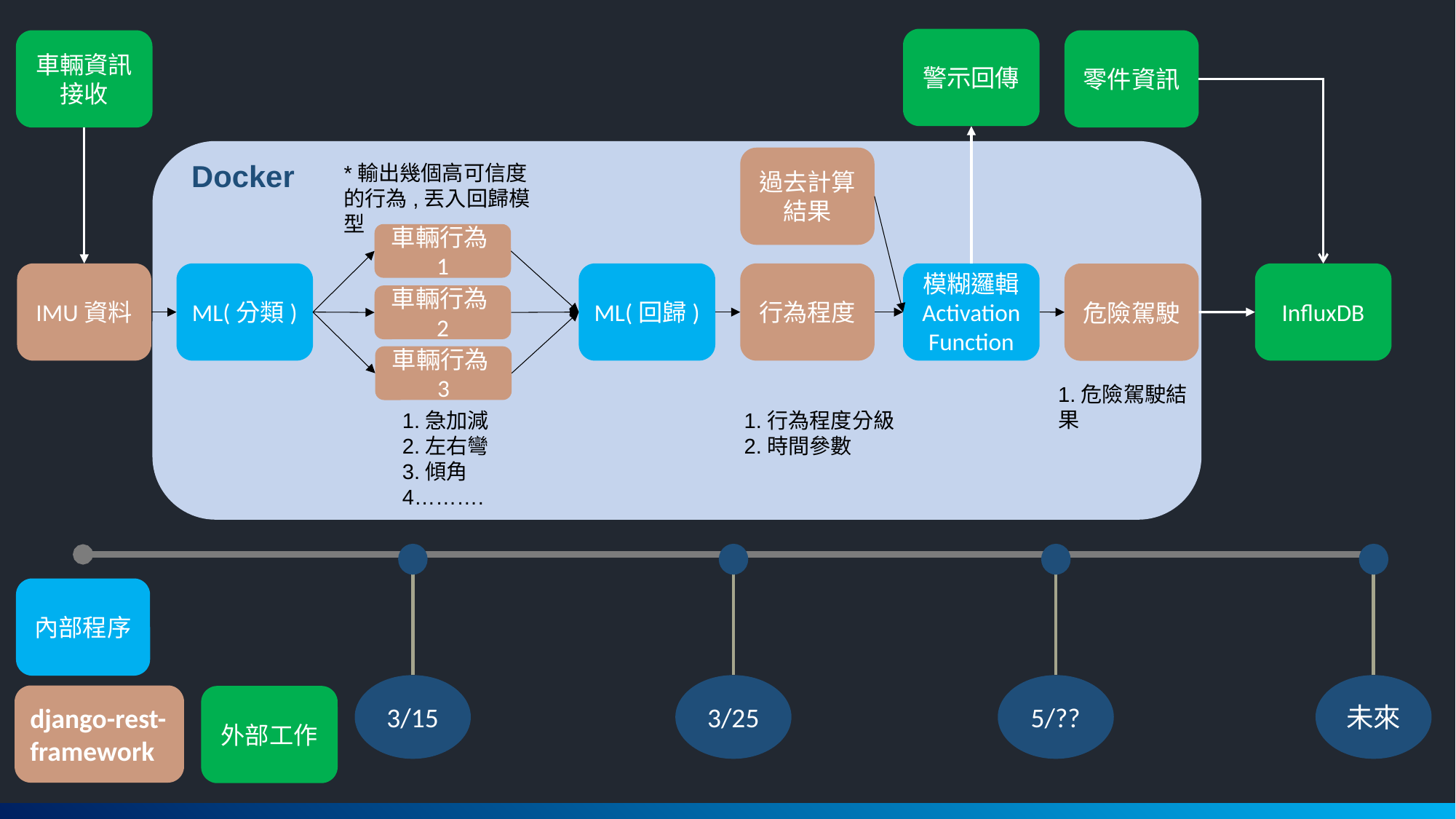

警示回傳
車輛資訊接收
零件資訊

過去計算結果
Docker
*輸出幾個高可信度的行為,丟入回歸模型
車輛行為1
IMU資料
ML(分類)
ML(回歸)
行為程度
InfluxDB
模糊邏輯
Activation Function
危險駕駛
車輛行為2
車輛行為3
1.危險駕駛結果
1.行為程度分級
2.時間參數
1.急加減
2.左右彎
3.傾角
4……….
3/15

3/25

5/??

未來

內部程序
django-rest-framework
外部工作